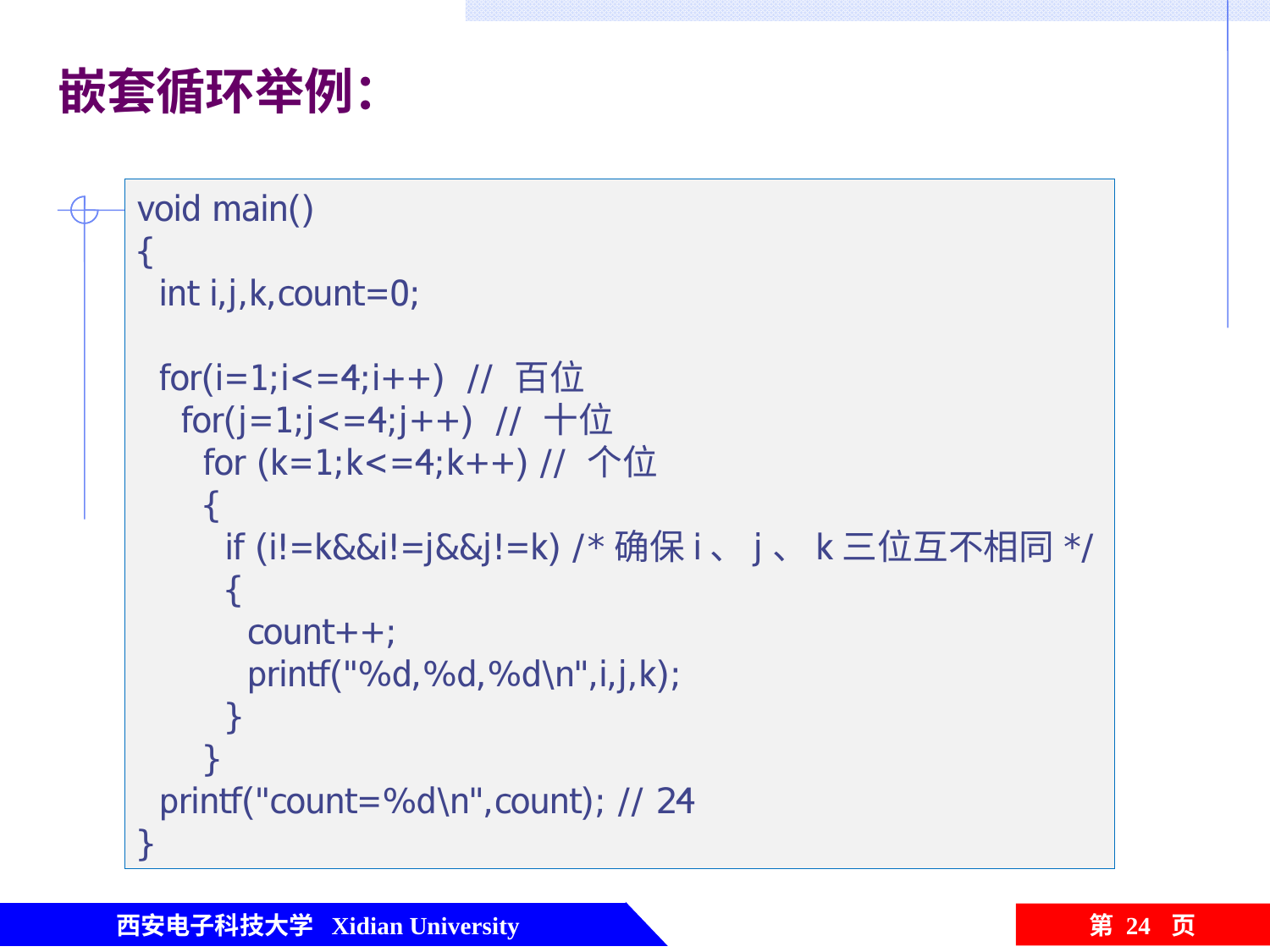

# 嵌套循环举例：
void main()
{
  int i,j,k,count=0;

  for(i=1;i<=4;i++)  // 百位
    for(j=1;j<=4;j++)  // 十位
      for (k=1;k<=4;k++) // 个位
      {
        if (i!=k&&i!=j&&j!=k) /*确保i、j、k三位互不相同*/
        {
          count++;
          printf("%d,%d,%d\n",i,j,k);
        }
      }
  printf("count=%d\n",count); // 24
}